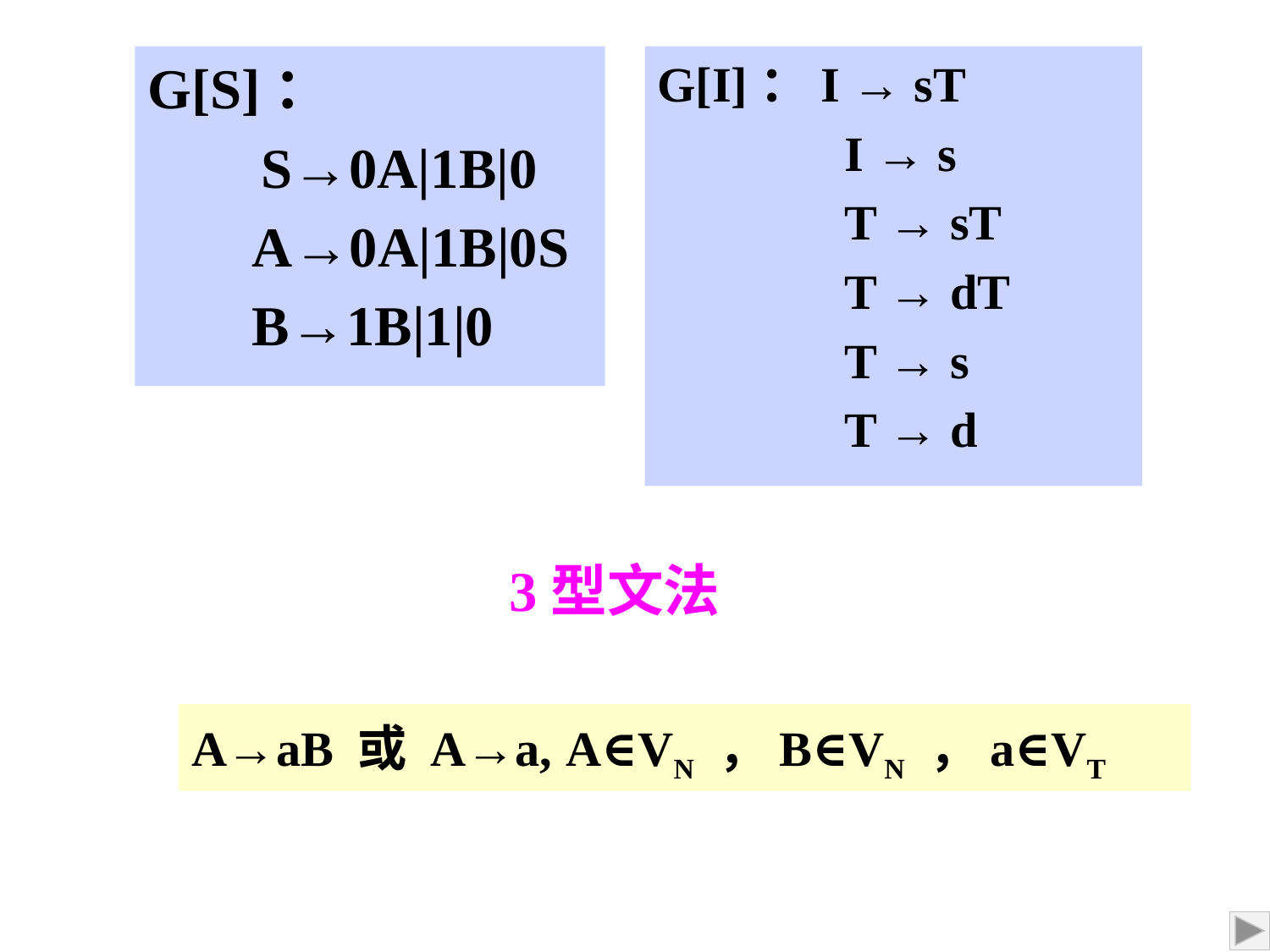

G[S]：
        S→0A|1B|0
	    A→0A|1B|0S
	    B→1B|1|0
G[I]：I → sT
		 I → s
		 T → sT
		 T → dT
		 T → s
		 T → d
# 3型文法
A→aB 或 A→a, A∈VN ，B∈VN ，a∈VT
2020/9/9

第 61 页